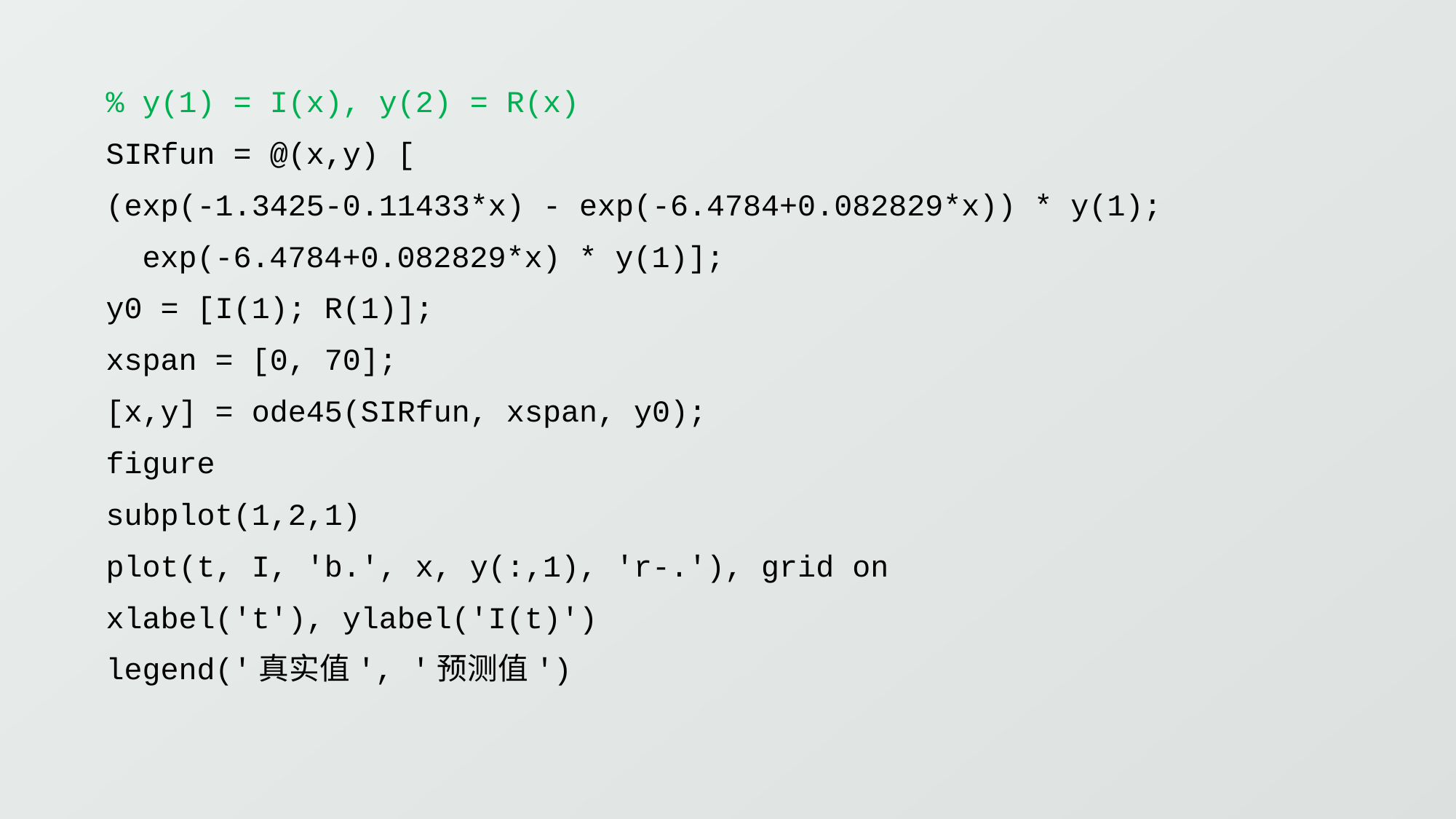

% y(1) = I(x), y(2) = R(x)
SIRfun = @(x,y) [
(exp(-1.3425-0.11433*x) - exp(-6.4784+0.082829*x)) * y(1);
  exp(-6.4784+0.082829*x) * y(1)];
y0 = [I(1); R(1)];
xspan = [0, 70];
[x,y] = ode45(SIRfun, xspan, y0);
figure
subplot(1,2,1)
plot(t, I, 'b.', x, y(:,1), 'r-.'), grid on
xlabel('t'), ylabel('I(t)')
legend('真实值', '预测值')